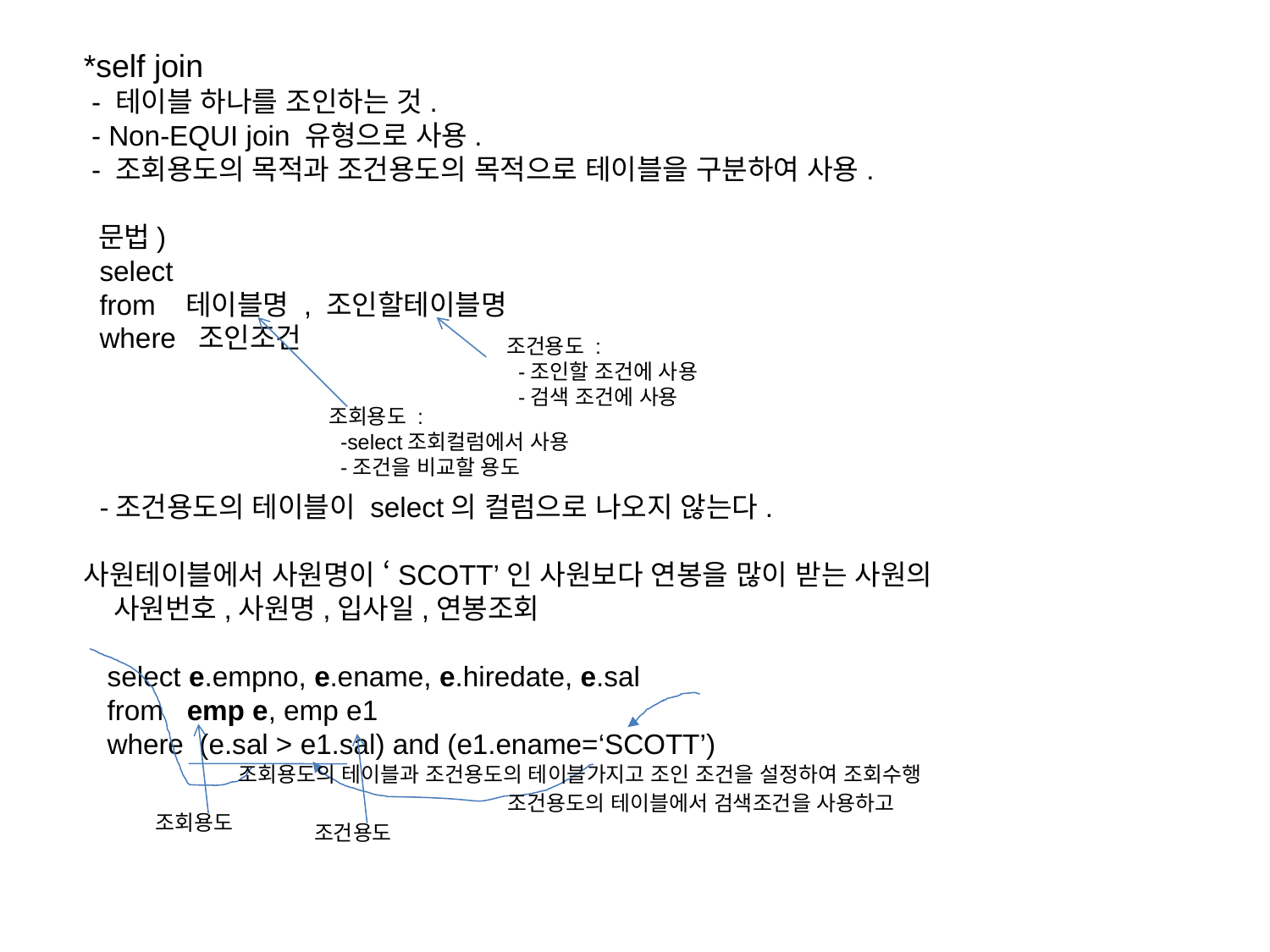

*self join
 - 테이블 하나를 조인하는 것.
 - Non-EQUI join 유형으로 사용.
 - 조회용도의 목적과 조건용도의 목적으로 테이블을 구분하여 사용.

 문법)
  select
  from   테이블명 , 조인할테이블명
  where  조인조건

  -조건용도의 테이블이 select의 컬럼으로 나오지 않는다.

사원테이블에서 사원명이 ‘SCOTT’인 사원보다 연봉을 많이 받는 사원의
   사원번호,사원명,입사일,연봉조회

   select e.empno, e.ename, e.hiredate, e.sal
   from   emp e, emp e1
   where  (e.sal > e1.sal) and (e1.ename=‘SCOTT’)
조건용도 :
  -조인할 조건에 사용
  -검색 조건에 사용
조회용도 :
  -select조회컬럼에서 사용
  -조건을 비교할 용도

조회용도의 테이블과 조건용도의 테이블가지고 조인 조건을 설정하여 조회수행

조건용도의 테이블에서 검색조건을 사용하고
조회용도
조건용도